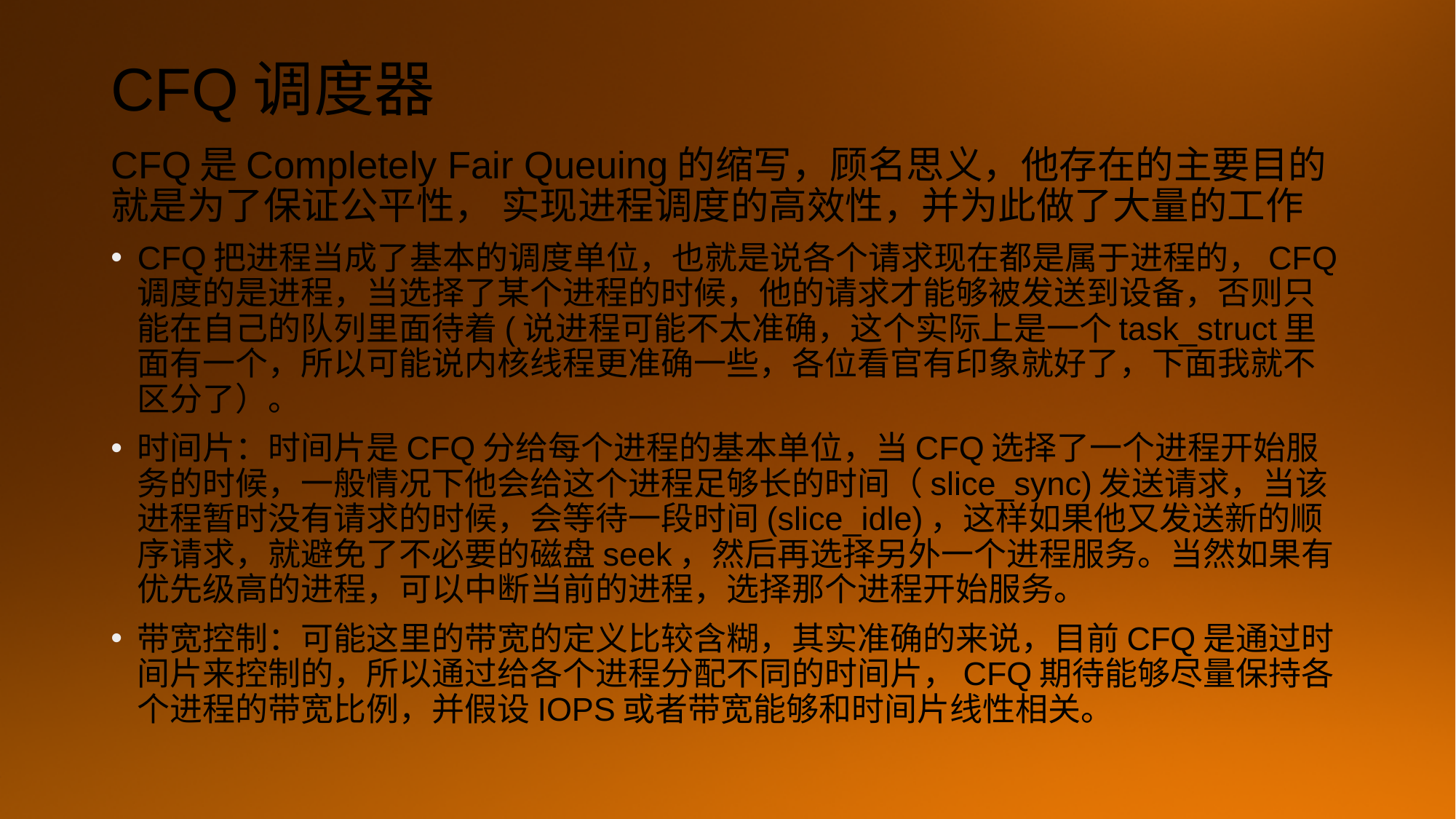

# CFQ调度器
CFQ是Completely Fair Queuing的缩写，顾名思义，他存在的主要目的就是为了保证公平性， 实现进程调度的高效性，并为此做了大量的工作
CFQ把进程当成了基本的调度单位，也就是说各个请求现在都是属于进程的，CFQ调度的是进程，当选择了某个进程的时候，他的请求才能够被发送到设备，否则只能在自己的队列里面待着(说进程可能不太准确，这个实际上是一个task_struct里面有一个，所以可能说内核线程更准确一些，各位看官有印象就好了，下面我就不区分了）。
时间片：时间片是CFQ分给每个进程的基本单位，当CFQ选择了一个进程开始服务的时候，一般情况下他会给这个进程足够长的时间（slice_sync)发送请求，当该进程暂时没有请求的时候，会等待一段时间(slice_idle)，这样如果他又发送新的顺序请求，就避免了不必要的磁盘seek，然后再选择另外一个进程服务。当然如果有优先级高的进程，可以中断当前的进程，选择那个进程开始服务。
带宽控制：可能这里的带宽的定义比较含糊，其实准确的来说，目前CFQ是通过时间片来控制的，所以通过给各个进程分配不同的时间片，CFQ期待能够尽量保持各个进程的带宽比例，并假设IOPS或者带宽能够和时间片线性相关。